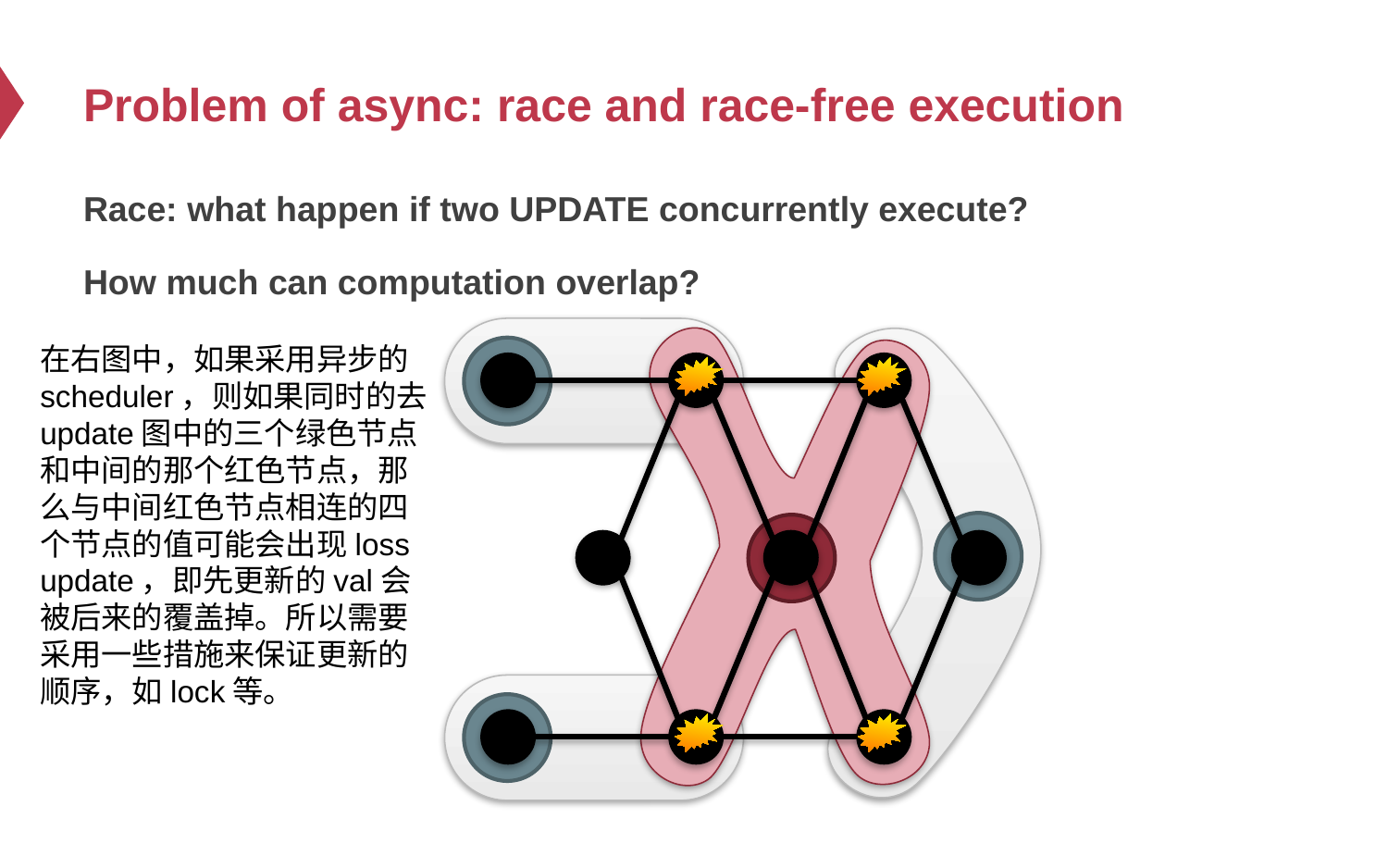

# Problem of async: race and race-free execution
Race: what happen if two UPDATE concurrently execute?
How much can computation overlap?

在右图中，如果采用异步的scheduler，则如果同时的去update图中的三个绿色节点和中间的那个红色节点，那么与中间红色节点相连的四个节点的值可能会出现loss update，即先更新的val会被后来的覆盖掉。所以需要采用一些措施来保证更新的顺序，如lock等。

87